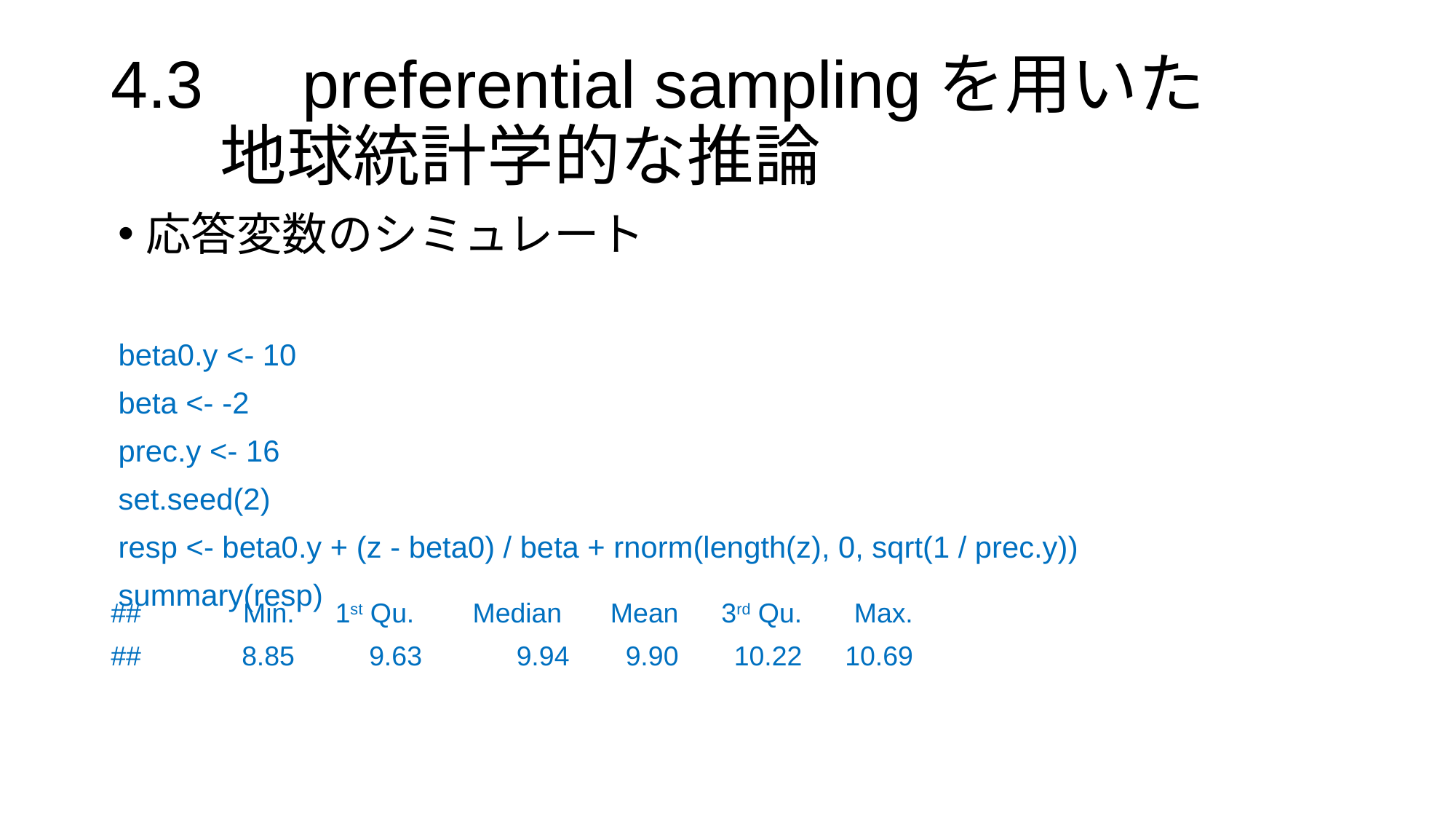

# 4.3　preferential samplingを用いた 地球統計学的な推論
応答変数のシミュレート

beta0.y <- 10
beta <- -2
prec.y <- 16
set.seed(2)
resp <- beta0.y + (z - beta0) / beta + rnorm(length(z), 0, sqrt(1 / prec.y))
summary(resp)

| ## | Min. | 1st Qu. | Median | Mean | 3rd Qu. | Max. |
| --- | --- | --- | --- | --- | --- | --- |
| ## | 8.85 | 9.63 | 9.94 | 9.90 | 10.22 | 10.69 |